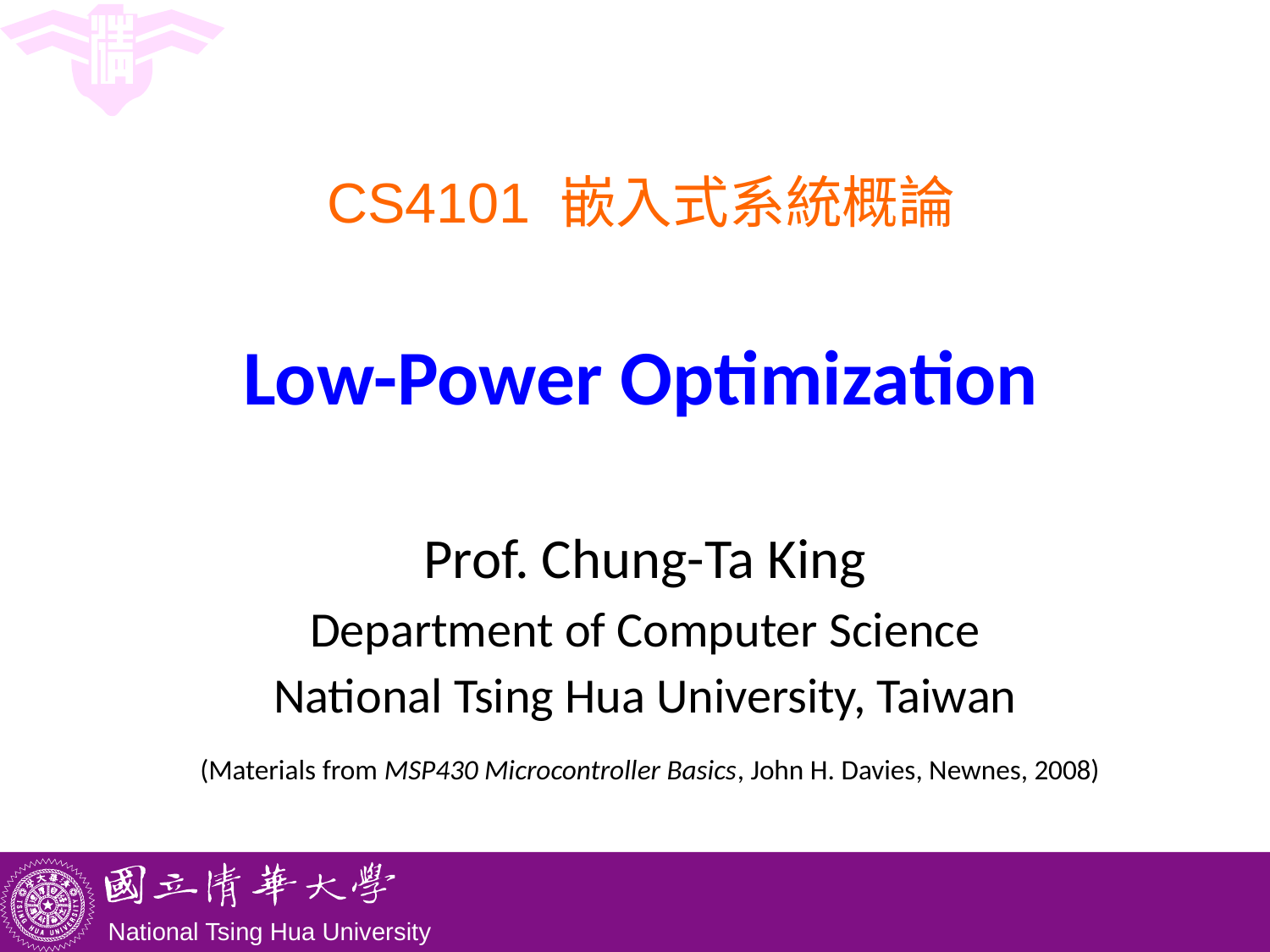

# CS4101 嵌入式系統概論 Low-Power Optimization
Prof. Chung-Ta King
Department of Computer Science
National Tsing Hua University, Taiwan
(Materials from MSP430 Microcontroller Basics, John H. Davies, Newnes, 2008)